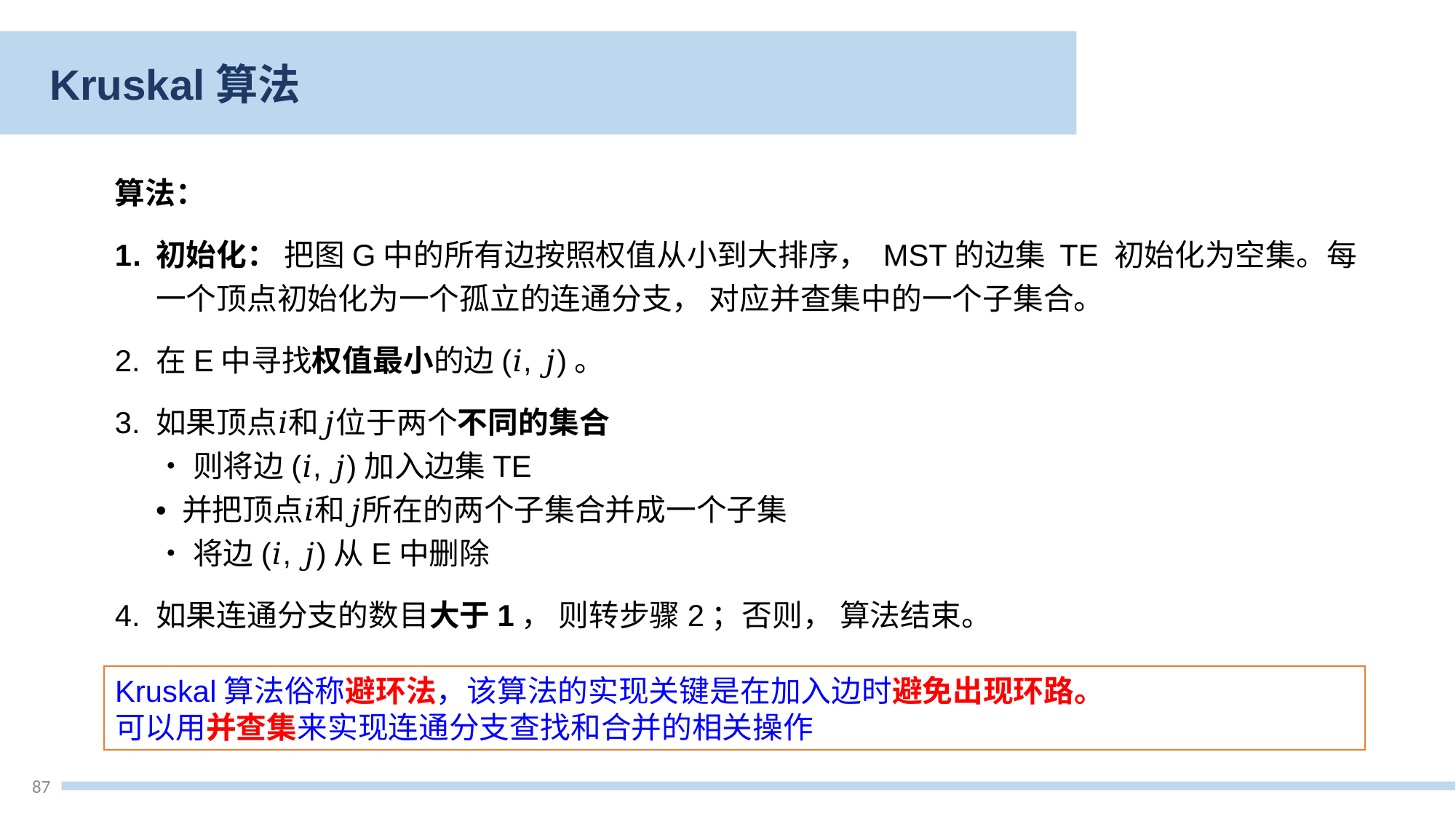

Kruskal算法
算法：
初始化： 把图G中的所有边按照权值从小到大排序， MST的边集 TE 初始化为空集。每一个顶点初始化为一个孤立的连通分支， 对应并查集中的一个子集合。
在E中寻找权值最小的边(𝑖, 𝑗)。
如果顶点𝑖和𝑗位于两个不同的集合
• 则将边(𝑖, 𝑗)加入边集TE
• 并把顶点𝑖和𝑗所在的两个子集合并成一个子集
• 将边(𝑖, 𝑗)从E中删除
如果连通分支的数目大于1， 则转步骤2；否则， 算法结束。
Kruskal算法俗称避环法，该算法的实现关键是在加入边时避免出现环路。
可以用并查集来实现连通分支查找和合并的相关操作
87